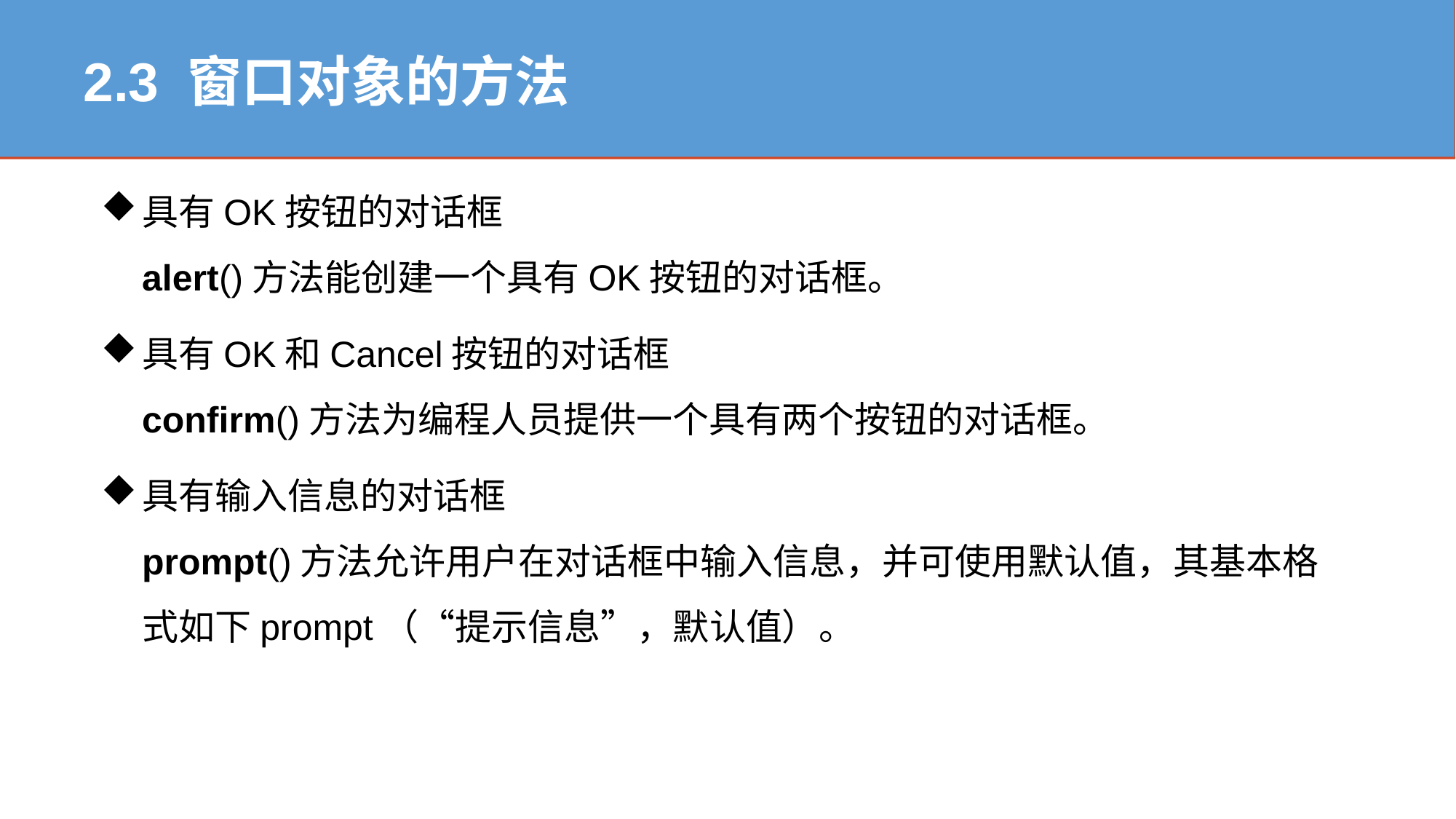

2.3 窗口对象的方法

具有OK按钮的对话框
alert()方法能创建一个具有OK按钮的对话框。
具有OK和Cancel按钮的对话框
confirm()方法为编程人员提供一个具有两个按钮的对话框。
具有输入信息的对话框
prompt()方法允许用户在对话框中输入信息，并可使用默认值，其基本格式如下prompt（“提示信息”，默认值）。